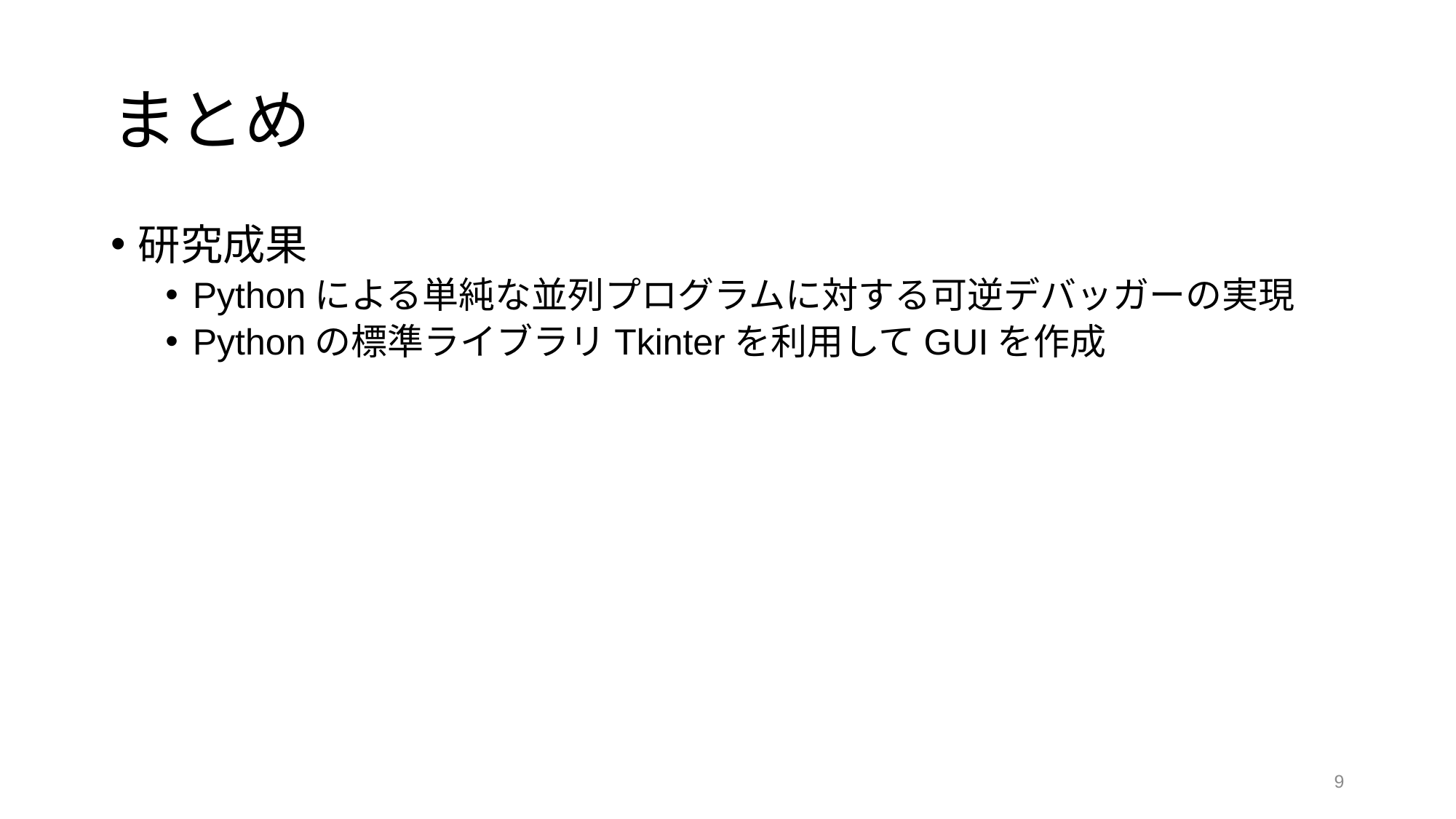

# まとめ
研究成果
Pythonによる単純な並列プログラムに対する可逆デバッガーの実現
Pythonの標準ライブラリTkinterを利用してGUIを作成
9